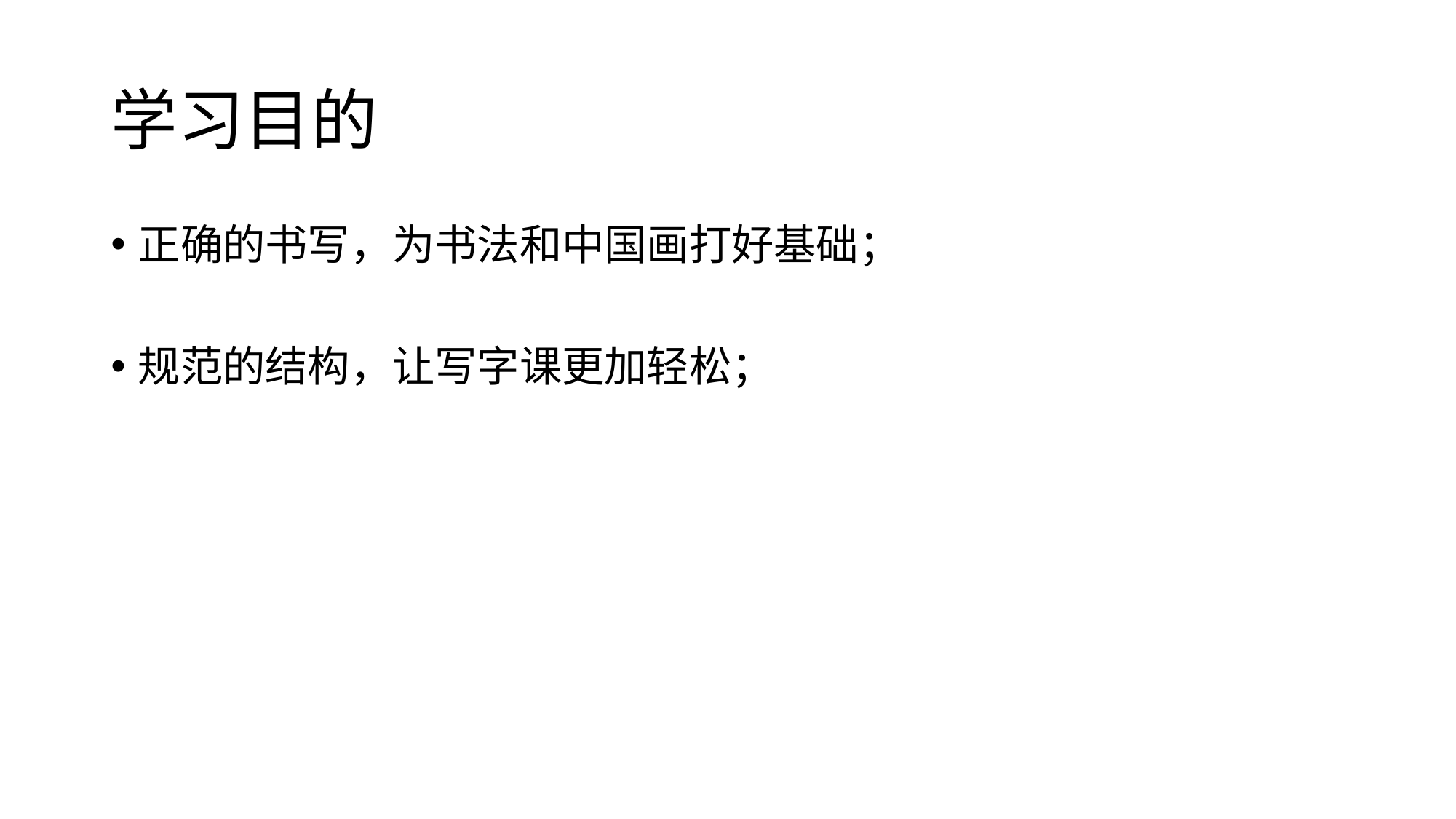

# 学习目的
正确的书写，为书法和中国画打好基础；

规范的结构，让写字课更加轻松；